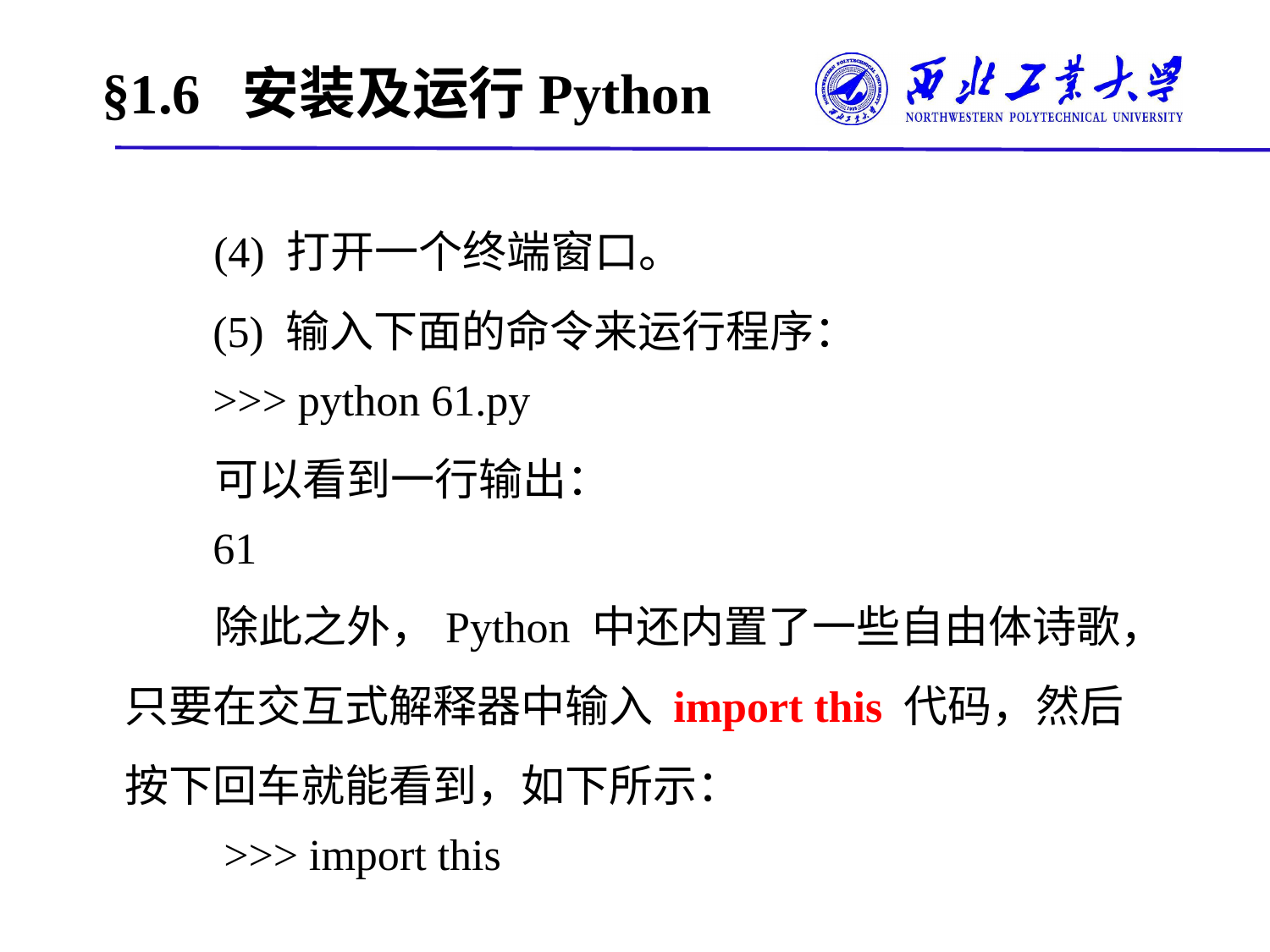

# §1.6  安装及运行Python
          (4) 打开一个终端窗口。
        (5) 输入下面的命令来运行程序：
        >>> python 61.py
        可以看到一行输出：
        61
        除此之外，Python 中还内置了一些自由体诗歌，只要在交互式解释器中输入 import this 代码，然后按下回车就能看到，如下所示：
         >>> import this